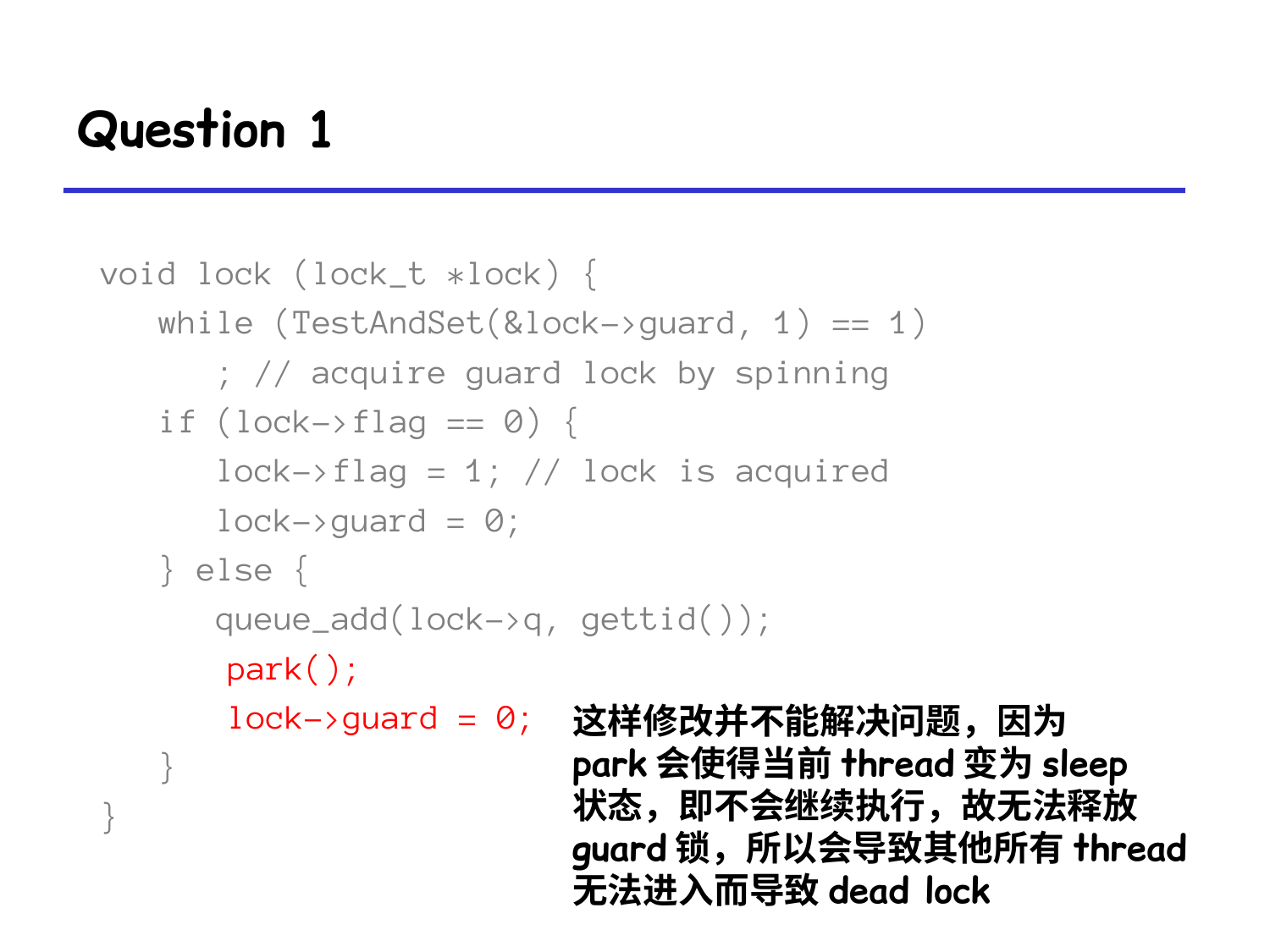

# Question 1
void lock (lock_t *lock) {
   while (TestAndSet(&lock->guard, 1) == 1)
      ; // acquire guard lock by spinning
   if (lock->flag == 0) {
      lock->flag = 1; // lock is acquired
      lock->guard = 0;
   } else {
      queue_add(lock->q, gettid());
	park();
	lock->guard = 0;
   }
}
这样修改并不能解决问题，因为
park会使得当前thread变为sleep
状态，即不会继续执行，故无法释放
guard锁，所以会导致其他所有thread
无法进入而导致dead lock
34